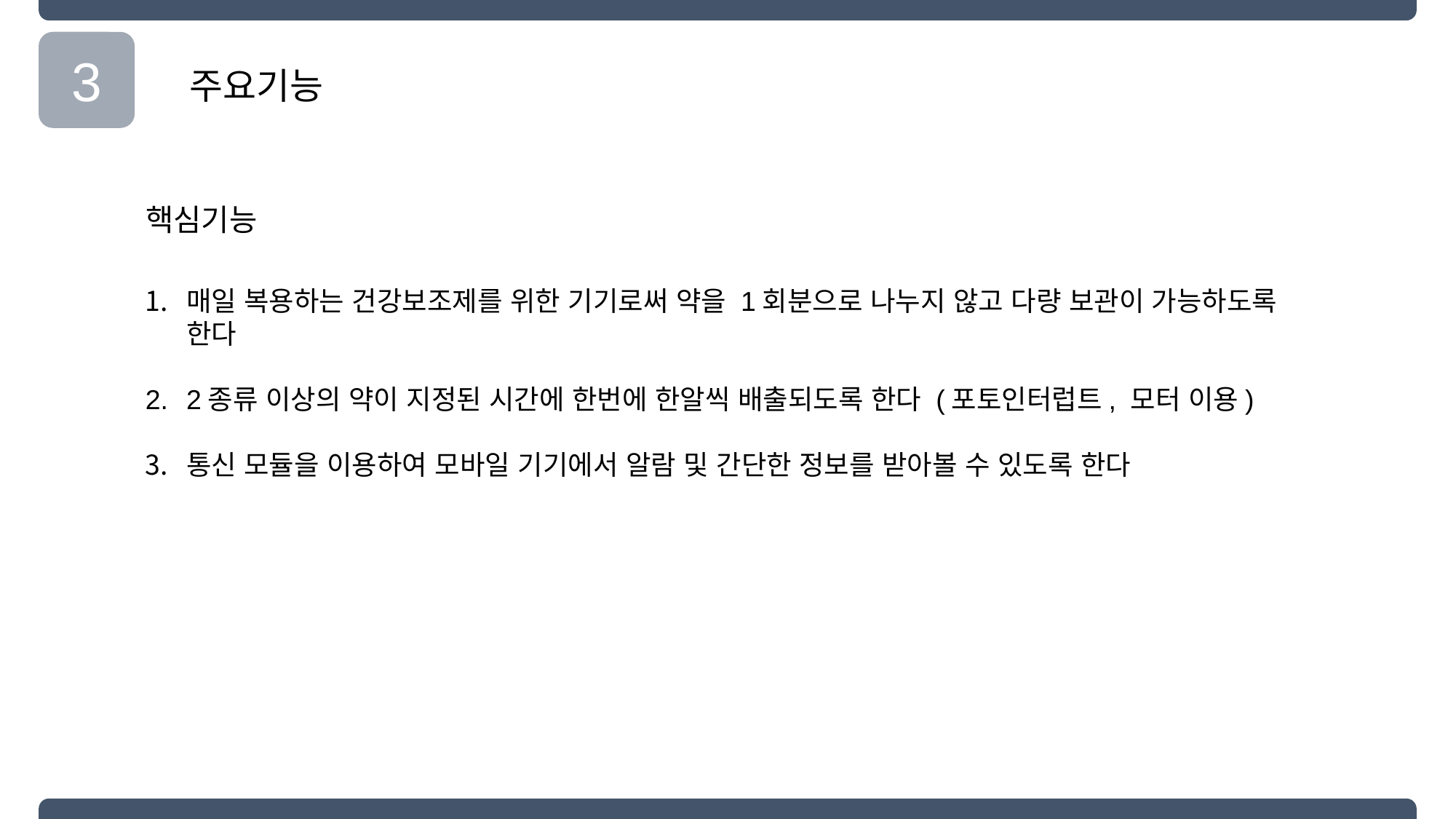

3
주요기능
핵심기능
매일 복용하는 건강보조제를 위한 기기로써 약을 1회분으로 나누지 않고 다량 보관이 가능하도록 한다

2종류 이상의 약이 지정된 시간에 한번에 한알씩 배출되도록 한다 (포토인터럽트, 모터 이용)

통신 모듈을 이용하여 모바일 기기에서 알람 및 간단한 정보를 받아볼 수 있도록 한다